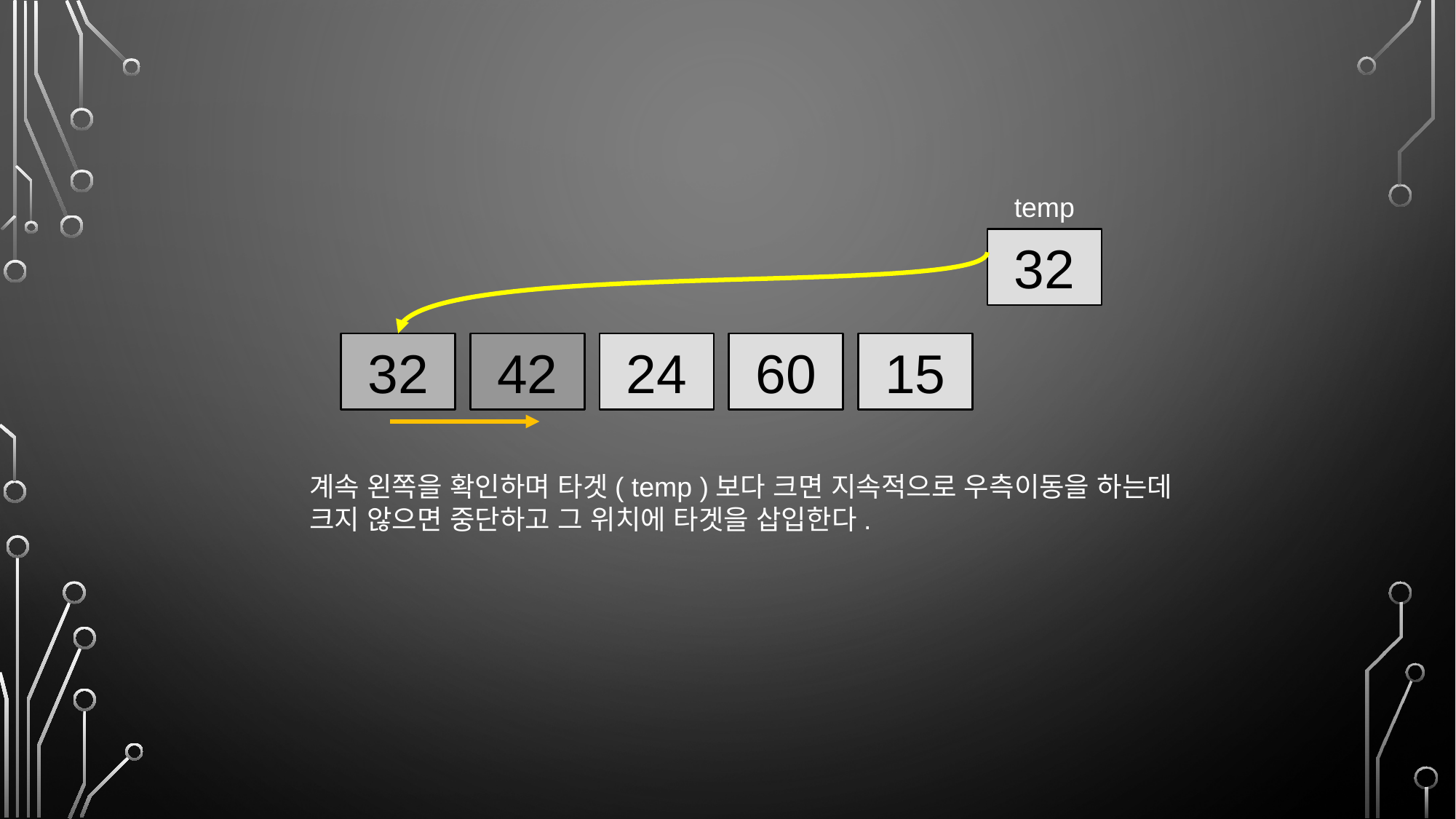

temp
32
24
60
15
42
32
계속 왼쪽을 확인하며 타겟( temp )보다 크면 지속적으로 우측이동을 하는데
크지 않으면 중단하고 그 위치에 타겟을 삽입한다.